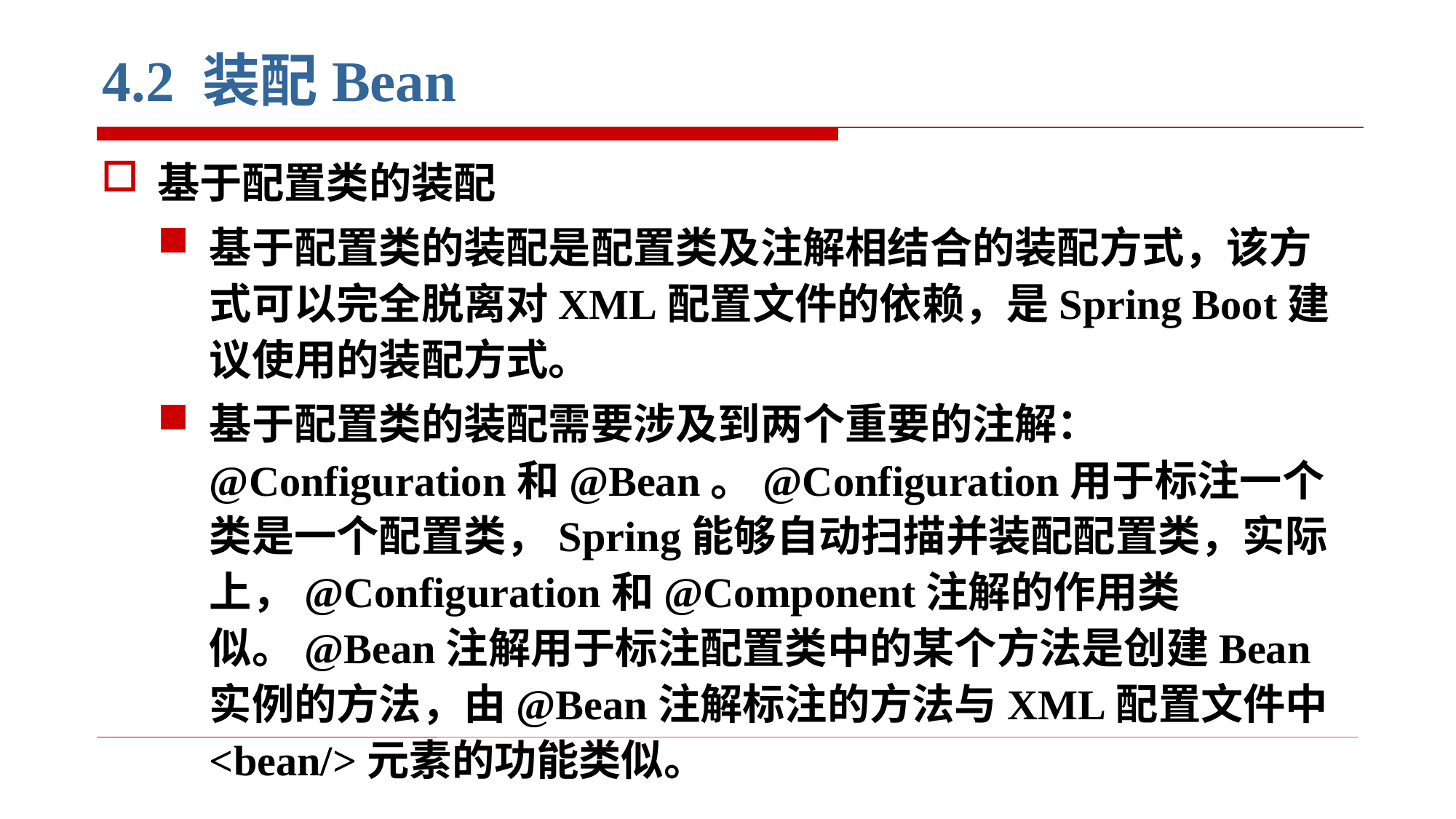

# 4.2 装配Bean
基于配置类的装配
基于配置类的装配是配置类及注解相结合的装配方式，该方式可以完全脱离对XML配置文件的依赖，是Spring Boot建议使用的装配方式。
基于配置类的装配需要涉及到两个重要的注解：@Configuration和@Bean。@Configuration用于标注一个类是一个配置类，Spring能够自动扫描并装配配置类，实际上，@Configuration和@Component注解的作用类似。@Bean注解用于标注配置类中的某个方法是创建Bean实例的方法，由@Bean注解标注的方法与XML配置文件中<bean/>元素的功能类似。
14